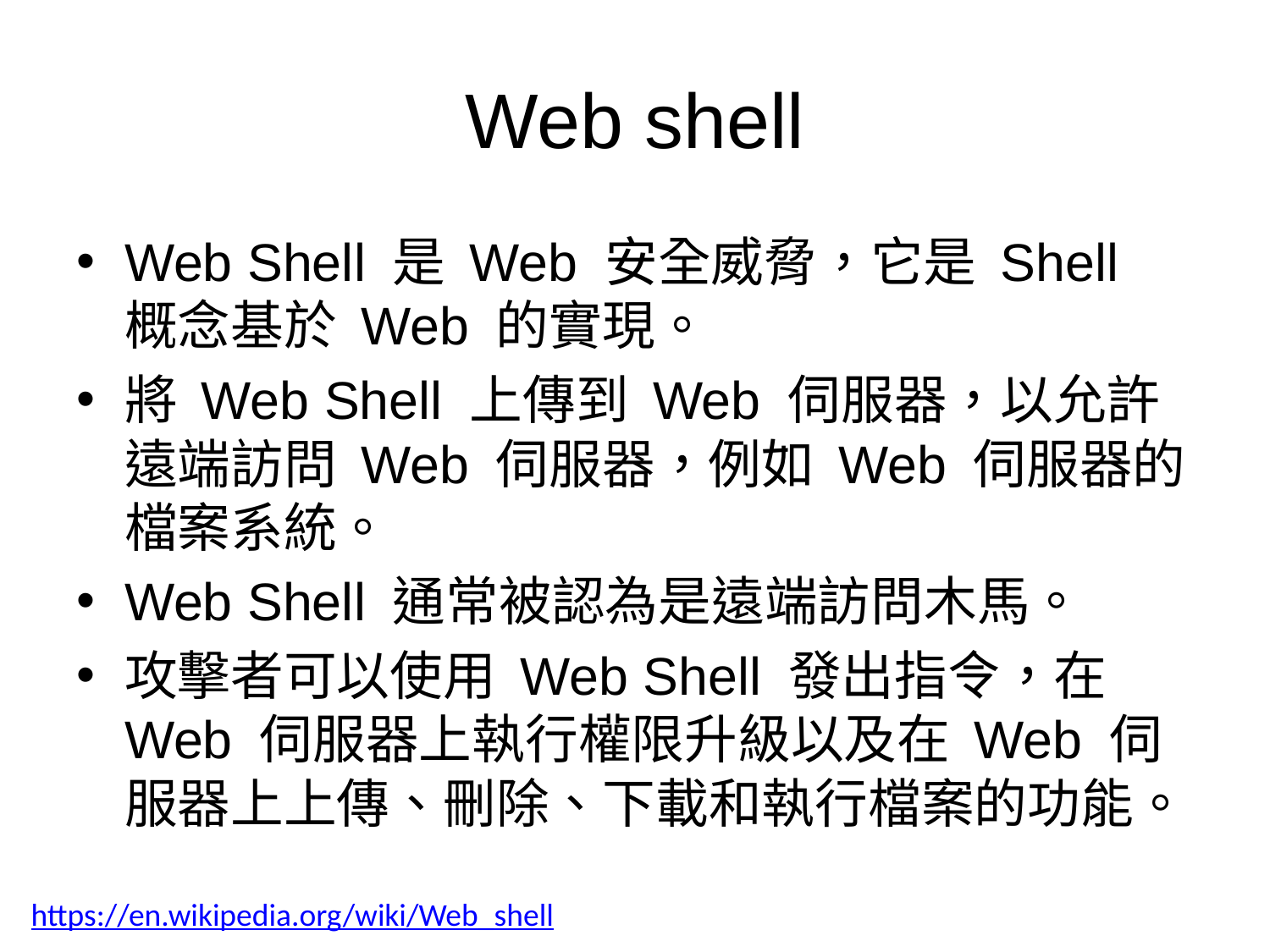

# Web shell
Web Shell 是 Web 安全威脅，它是 Shell 概念基於 Web 的實現。
將 Web Shell 上傳到 Web 伺服器，以允許遠端訪問 Web 伺服器，例如 Web 伺服器的檔案系統。
Web Shell 通常被認為是遠端訪問木馬。
攻擊者可以使用 Web Shell 發出指令，在Web 伺服器上執行權限升級以及在 Web 伺服器上上傳、刪除、下載和執行檔案的功能。
https://en.wikipedia.org/wiki/Web_shell